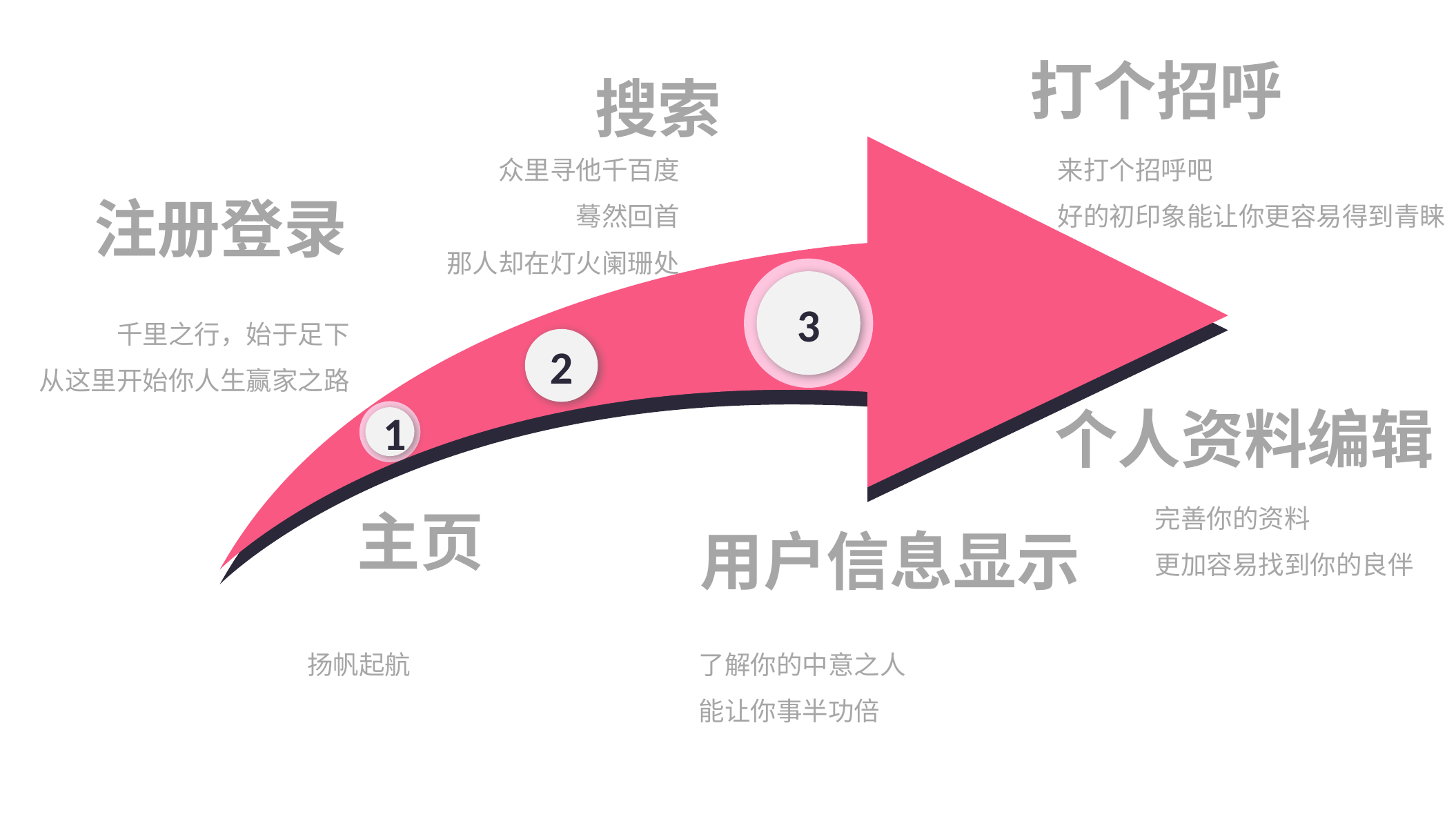

打个招呼
搜索
来打个招呼吧
好的初印象能让你更容易得到青睐
众里寻他千百度
蓦然回首
那人却在灯火阑珊处

注册登录

3
千里之行，始于足下
从这里开始你人生赢家之路

2
个人资料编辑

1
完善你的资料
更加容易找到你的良伴

主页
用户信息显示
了解你的中意之人
能让你事半功倍
扬帆起航